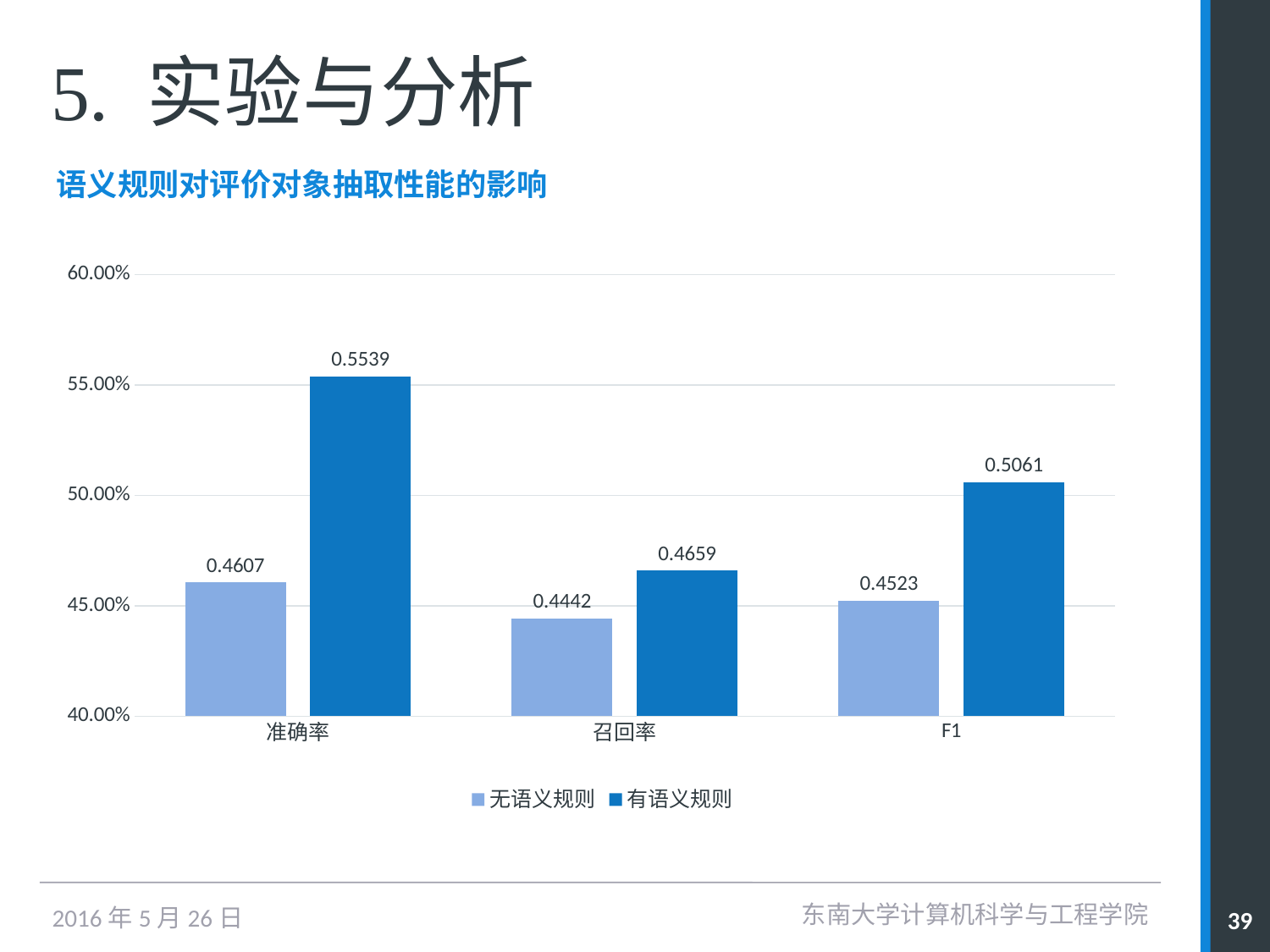

# 5. 实验与分析
语义规则对评价对象抽取性能的影响

### Chart

| Category | 无语义规则 | 有语义规则 |
|---|---|---|
| 准确率 | 0.4607 | 0.5539 |
| 召回率 | 0.4442 | 0.4659 |
| F1 | 0.4523 | 0.5061 |
东南大学计算机科学与工程学院
39